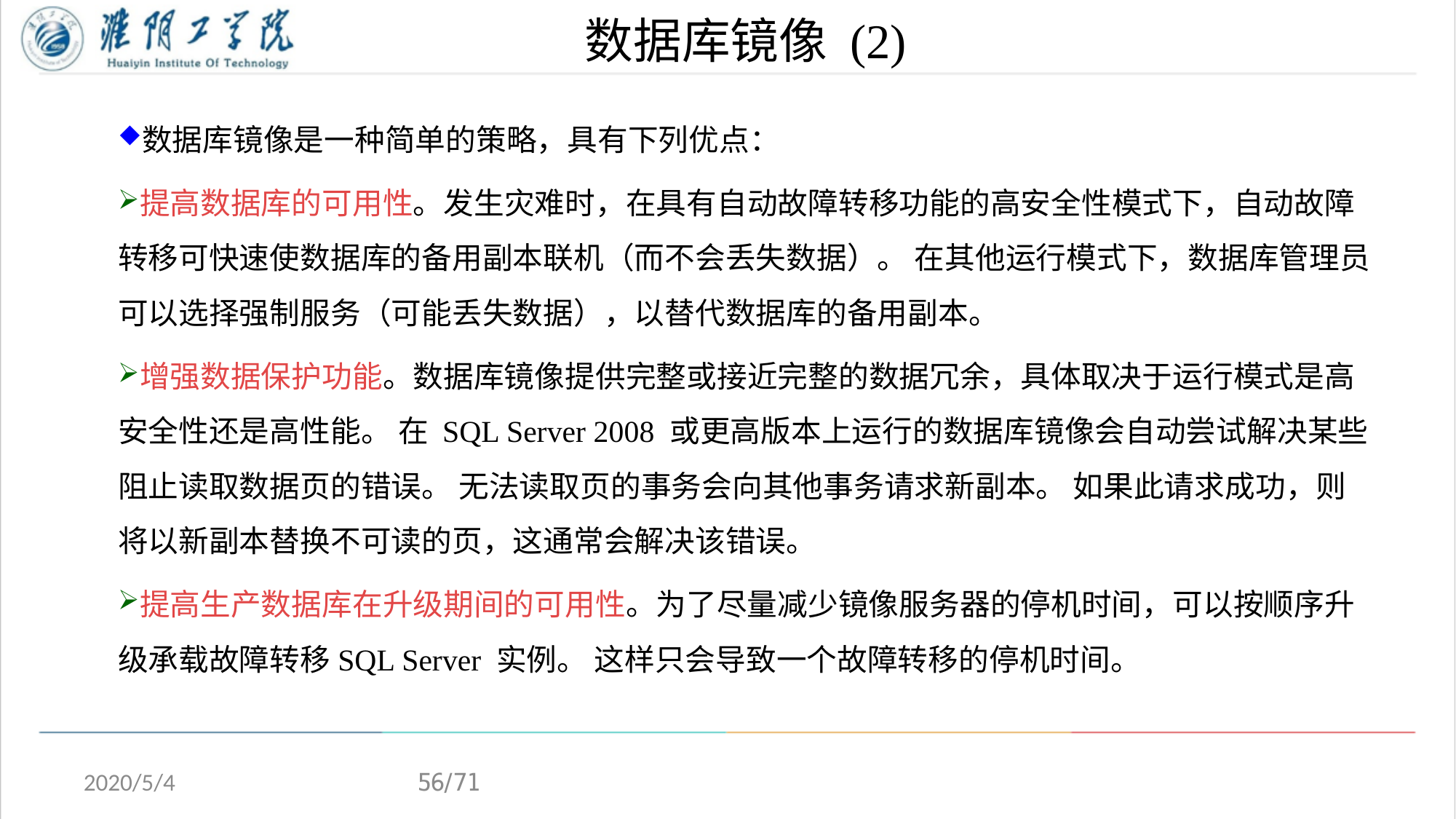

# 数据库镜像 (2)
数据库镜像是一种简单的策略，具有下列优点：
提高数据库的可用性。发生灾难时，在具有自动故障转移功能的高安全性模式下，自动故障转移可快速使数据库的备用副本联机（而不会丢失数据）。 在其他运行模式下，数据库管理员可以选择强制服务（可能丢失数据），以替代数据库的备用副本。
增强数据保护功能。数据库镜像提供完整或接近完整的数据冗余，具体取决于运行模式是高安全性还是高性能。 在 SQL Server 2008 或更高版本上运行的数据库镜像会自动尝试解决某些阻止读取数据页的错误。 无法读取页的事务会向其他事务请求新副本。 如果此请求成功，则将以新副本替换不可读的页，这通常会解决该错误。
提高生产数据库在升级期间的可用性。为了尽量减少镜像服务器的停机时间，可以按顺序升级承载故障转移SQL Server 实例。 这样只会导致一个故障转移的停机时间。
56/71
2020/5/4